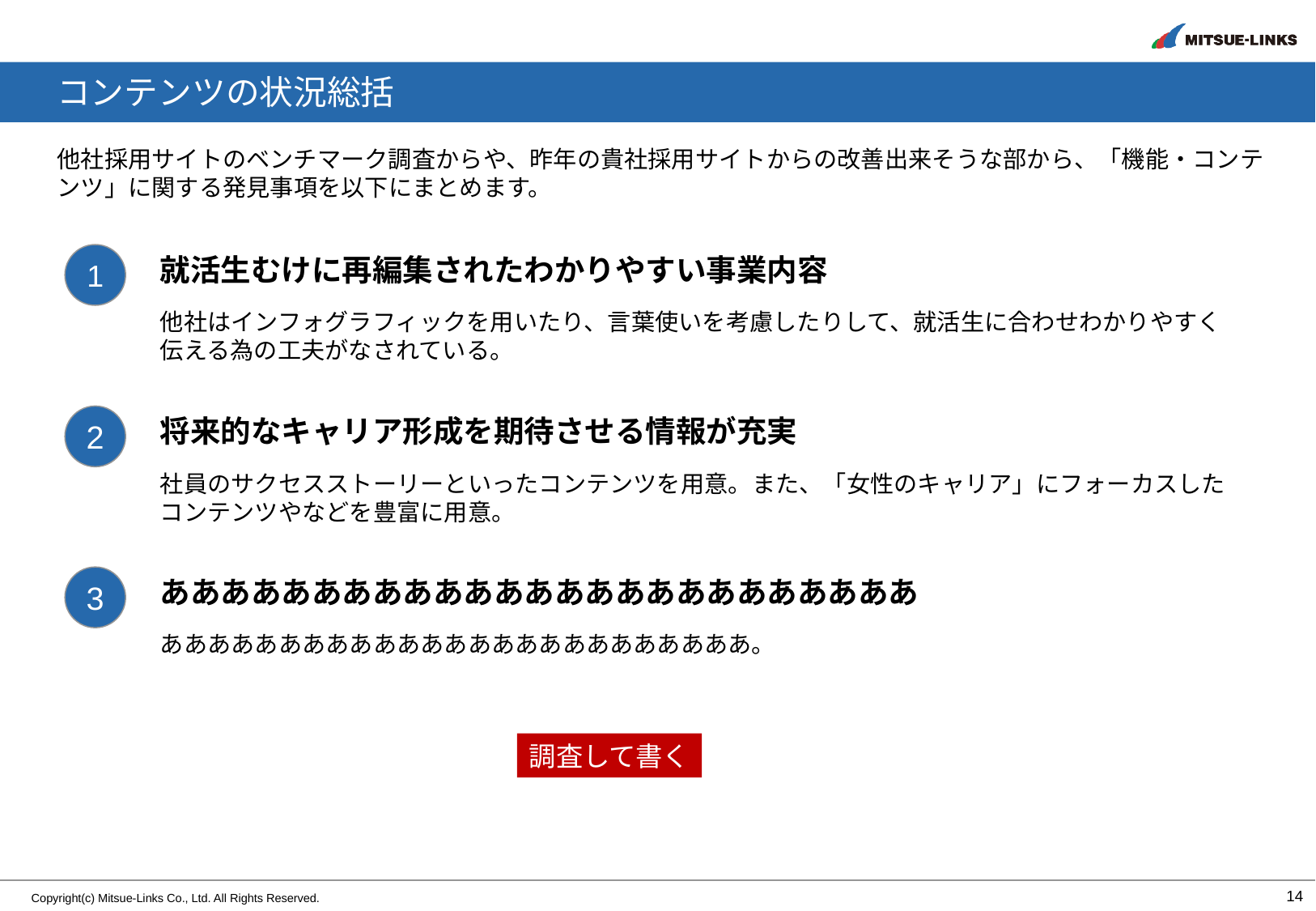

コンテンツの状況総括
他社採用サイトのベンチマーク調査からや、昨年の貴社採用サイトからの改善出来そうな部から、「機能・コンテンツ」に関する発見事項を以下にまとめます。
1
就活生むけに再編集されたわかりやすい事業内容

他社はインフォグラフィックを用いたり、言葉使いを考慮したりして、就活生に合わせわかりやすく伝える為の工夫がなされている。
2
将来的なキャリア形成を期待させる情報が充実

社員のサクセスストーリーといったコンテンツを用意。また、「女性のキャリア」にフォーカスしたコンテンツやなどを豊富に用意。
3
あああああああああああああああああああああああああ

あああああああああああああああああああああああああ。
調査して書く